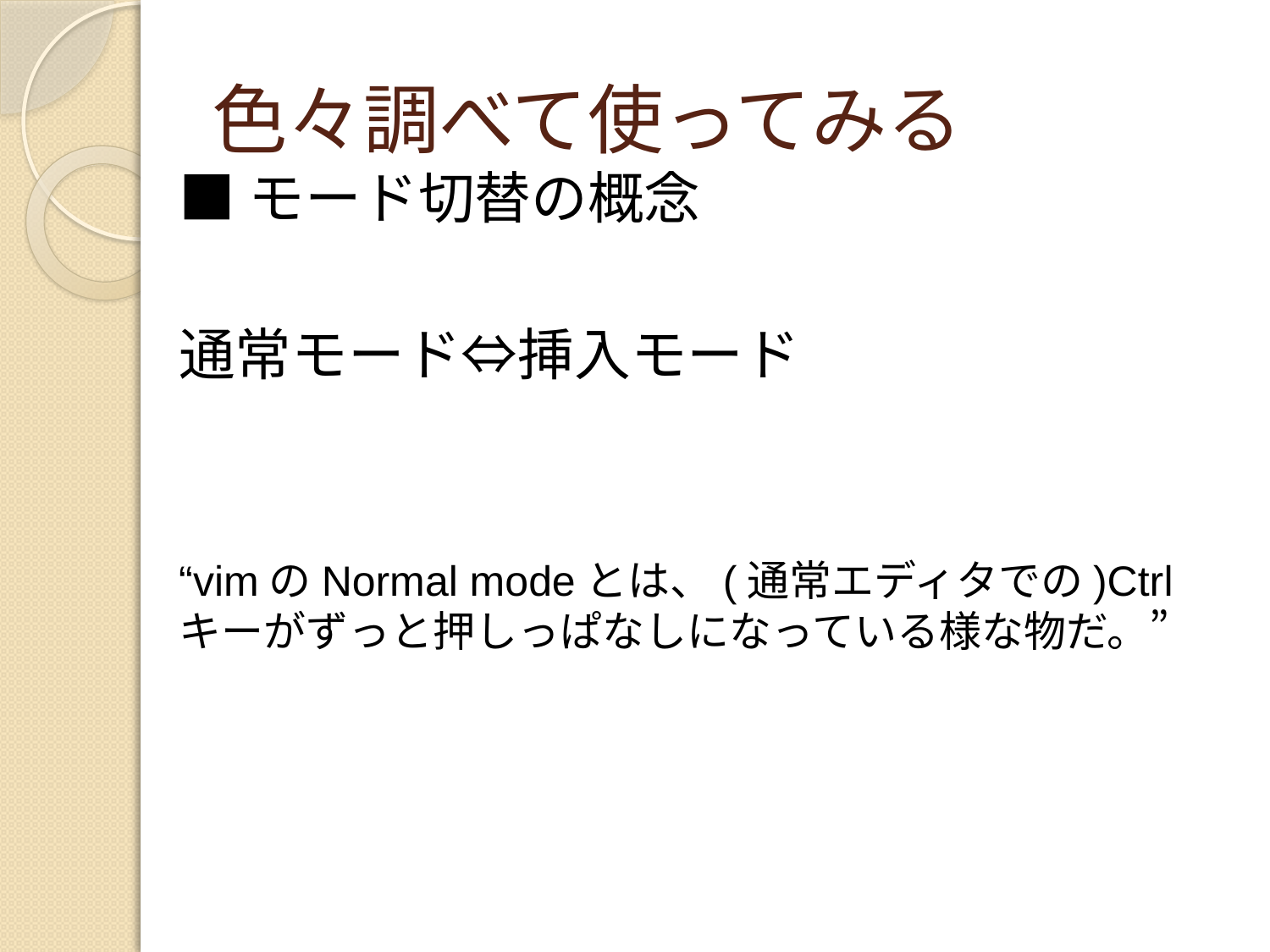

# 色々調べて使ってみる
■モード切替の概念

通常モード⇔挿入モード

“vimのNormal modeとは、(通常エディタでの)Ctrlキーがずっと押しっぱなしになっている様な物だ。”